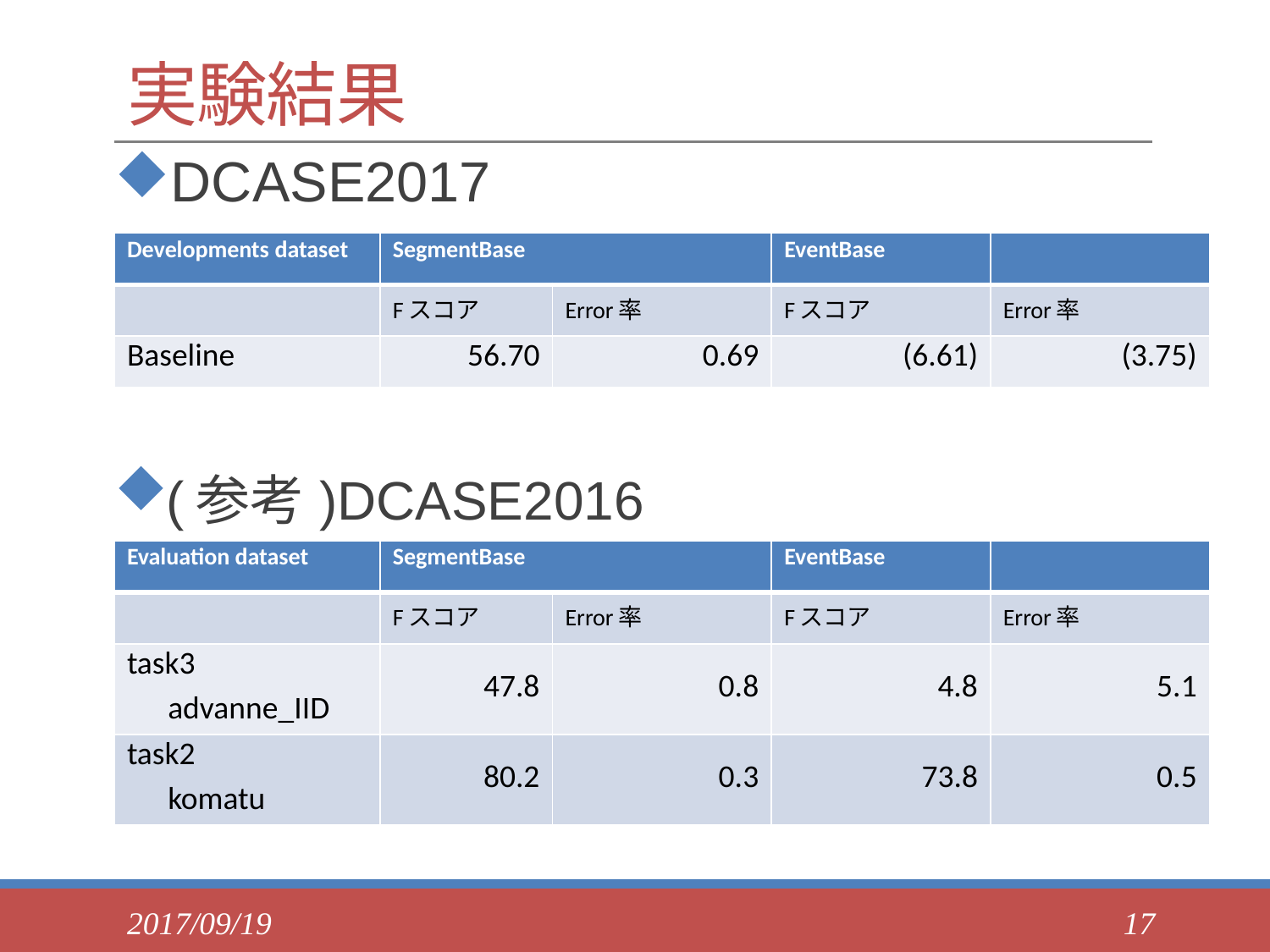

# 実験結果
DCASE2017
| Developments dataset | SegmentBase |  | EventBase |  |
| --- | --- | --- | --- | --- |
|  | Fスコア | Error率 | Fスコア | Error率 |
| Baseline | 56.70 | 0.69 | (6.61) | (3.75) |
(参考)DCASE2016
| Evaluation dataset | SegmentBase |  | EventBase |  |
| --- | --- | --- | --- | --- |
|  | Fスコア | Error率 | Fスコア | Error率 |
| task3 　advanne\_IID | 47.8 | 0.8 | 4.8 | 5.1 |
| task2 　komatu | 80.2 | 0.3 | 73.8 | 0.5 |
2017/09/19
17